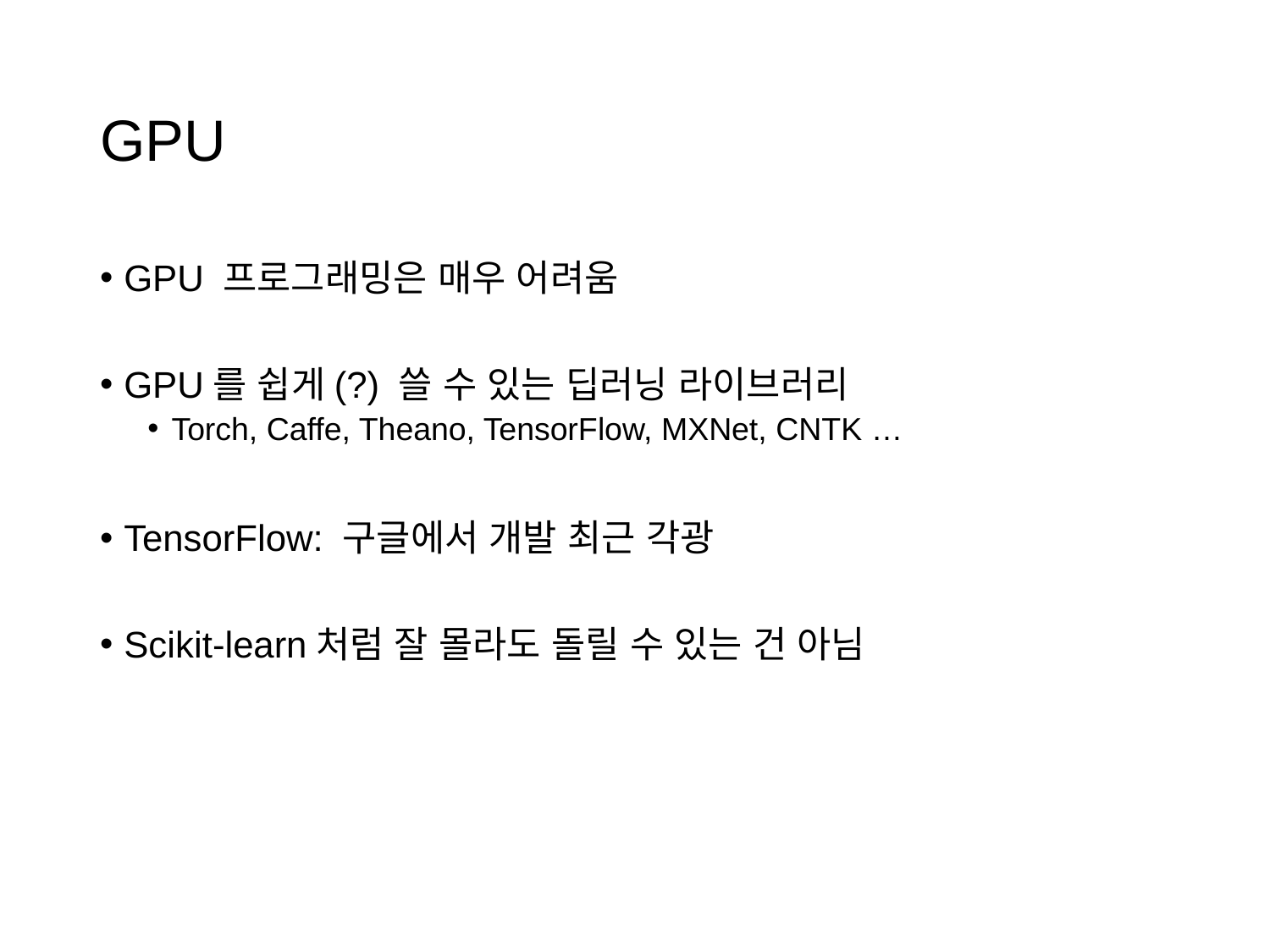

# GPU
GPU 프로그래밍은 매우 어려움

GPU를 쉽게(?) 쓸 수 있는 딥러닝 라이브러리
Torch, Caffe, Theano, TensorFlow, MXNet, CNTK …

TensorFlow: 구글에서 개발 최근 각광

Scikit-learn처럼 잘 몰라도 돌릴 수 있는 건 아님